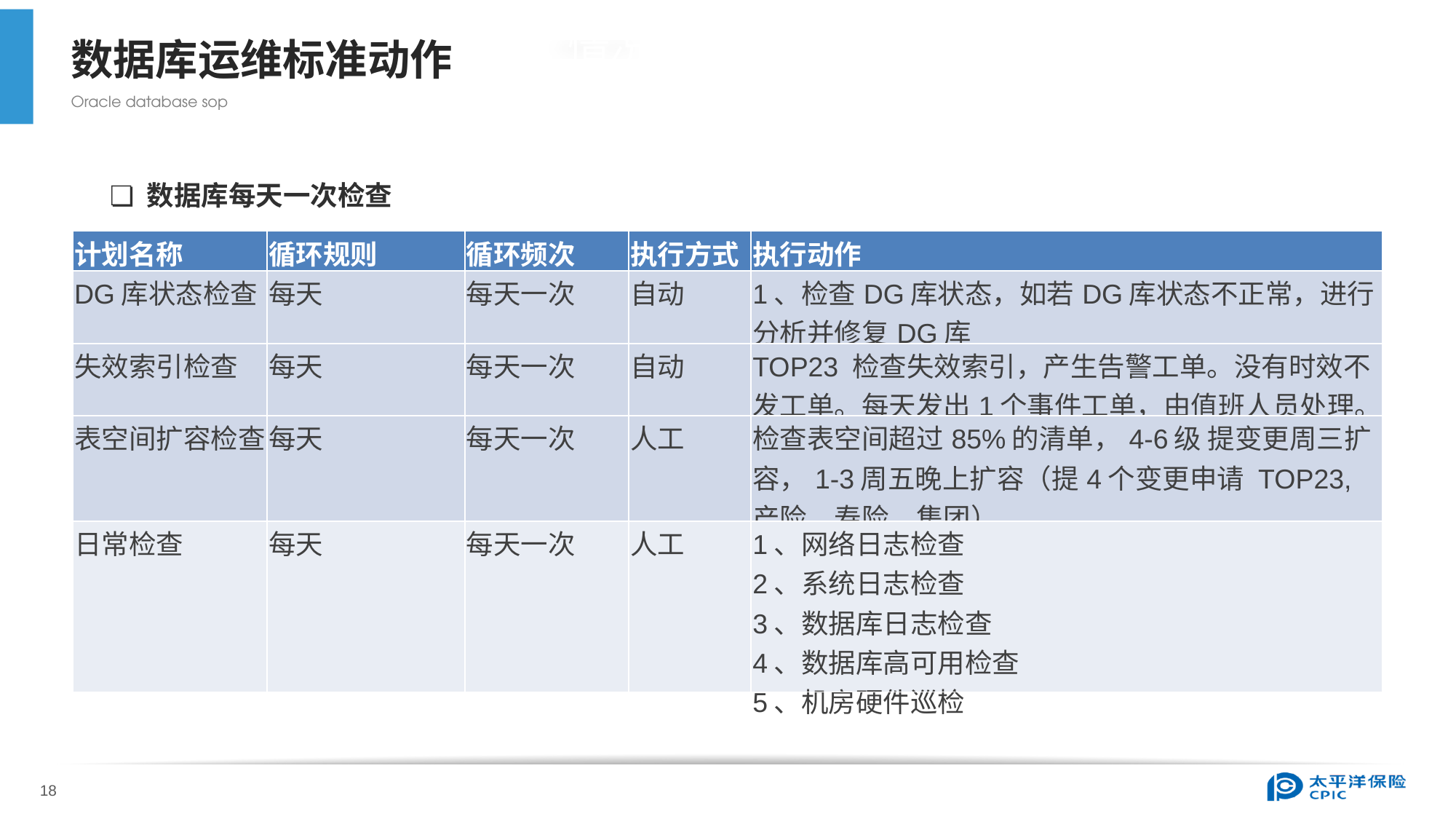

数据库运维标准动作
Oracle database sop
情况
❏ 数据库每天一次检查
| 计划名称 | 循环规则 | 循环频次 | 执行方式 | 执行动作 |
| --- | --- | --- | --- | --- |
| DG库状态检查 | 每天 | 每天一次 | 自动 | 1、检查DG库状态，如若DG库状态不正常，进行分析并修复DG库 |
| 失效索引检查 | 每天 | 每天一次 | 自动 | TOP23 检查失效索引，产生告警工单。没有时效不发工单。每天发出1个事件工单，由值班人员处理。 |
| 表空间扩容检查 | 每天 | 每天一次 | 人工 | 检查表空间超过85%的清单，4-6级 提变更周三扩容，1-3周五晚上扩容（提4个变更申请 TOP23, 产险、寿险、集团） |
| 日常检查 | 每天 | 每天一次 | 人工 | 1、网络日志检查 2、系统日志检查 3、数据库日志检查 4、数据库高可用检查 5、机房硬件巡检 |